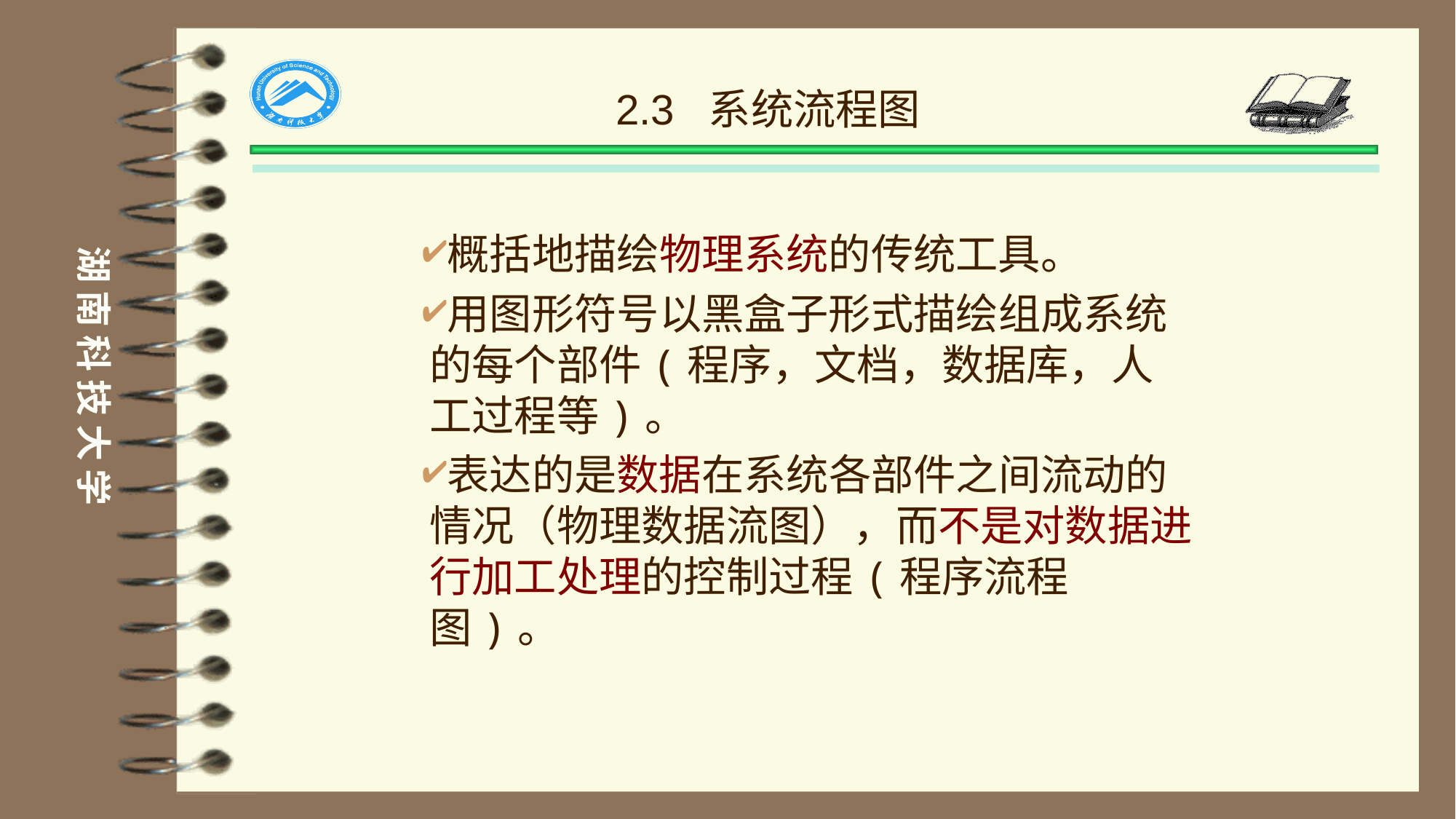

2.3  系统流程图
概括地描绘物理系统的传统工具。
用图形符号以黑盒子形式描绘组成系统的每个部件(程序，文档，数据库，人工过程等)。
表达的是数据在系统各部件之间流动的情况（物理数据流图），而不是对数据进行加工处理的控制过程(程序流程图)。